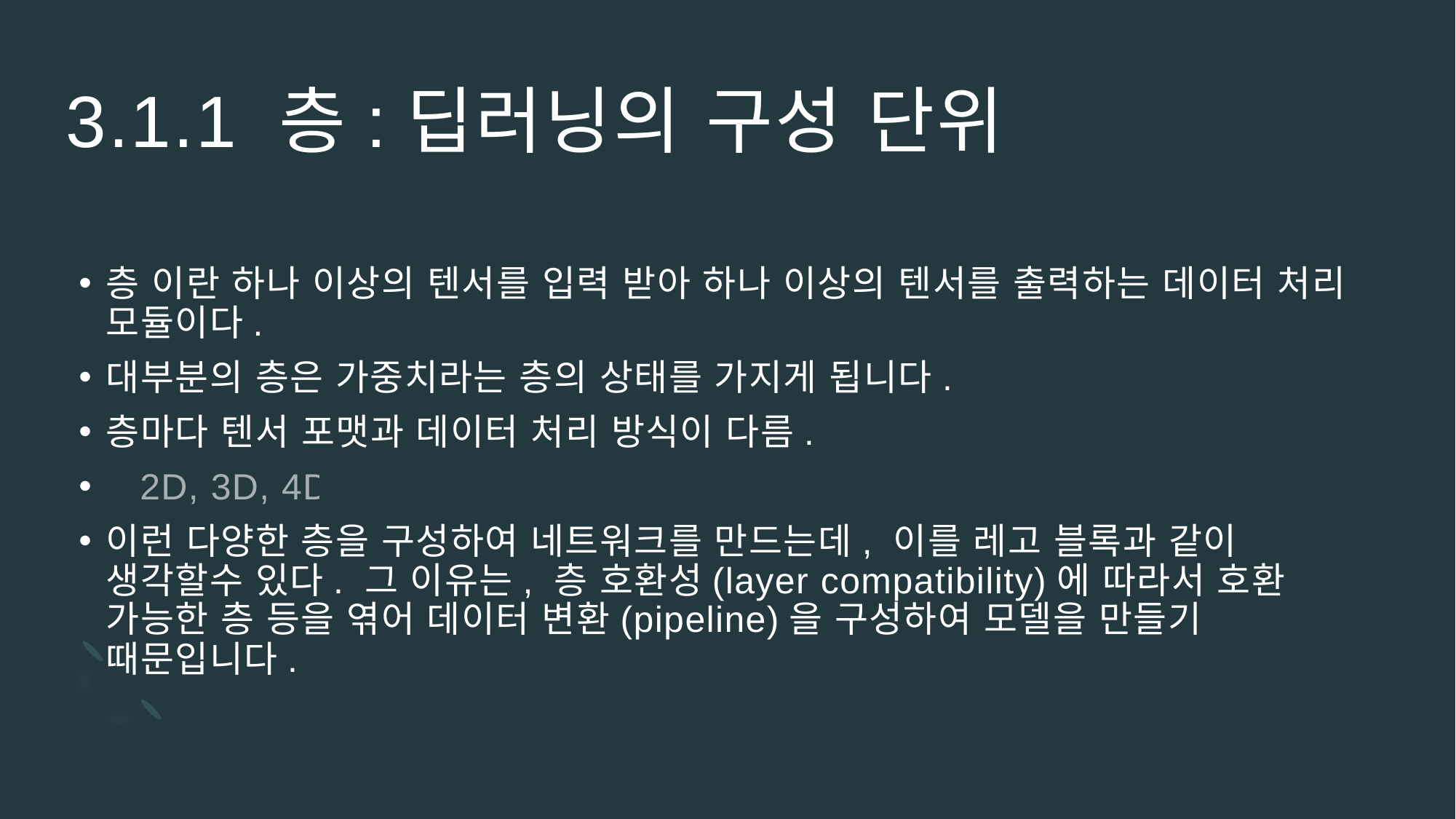

# 3.1.1 층:딥러닝의 구성 단위

층 이란 하나 이상의 텐서를 입력 받아 하나 이상의 텐서를 출력하는 데이터 처리 모듈이다.
대부분의 층은 가중치라는 층의 상태를 가지게 됩니다.
층마다 텐서 포맷과 데이터 처리 방식이 다름.
   2D, 3D, 4D
이런 다양한 층을 구성하여 네트워크를 만드는데, 이를 레고 블록과 같이 생각할수 있다. 그 이유는, 층 호환성(layer compatibility)에 따라서 호환 가능한 층 등을 엮어 데이터 변환(pipeline)을 구성하여 모델을 만들기 때문입니다.